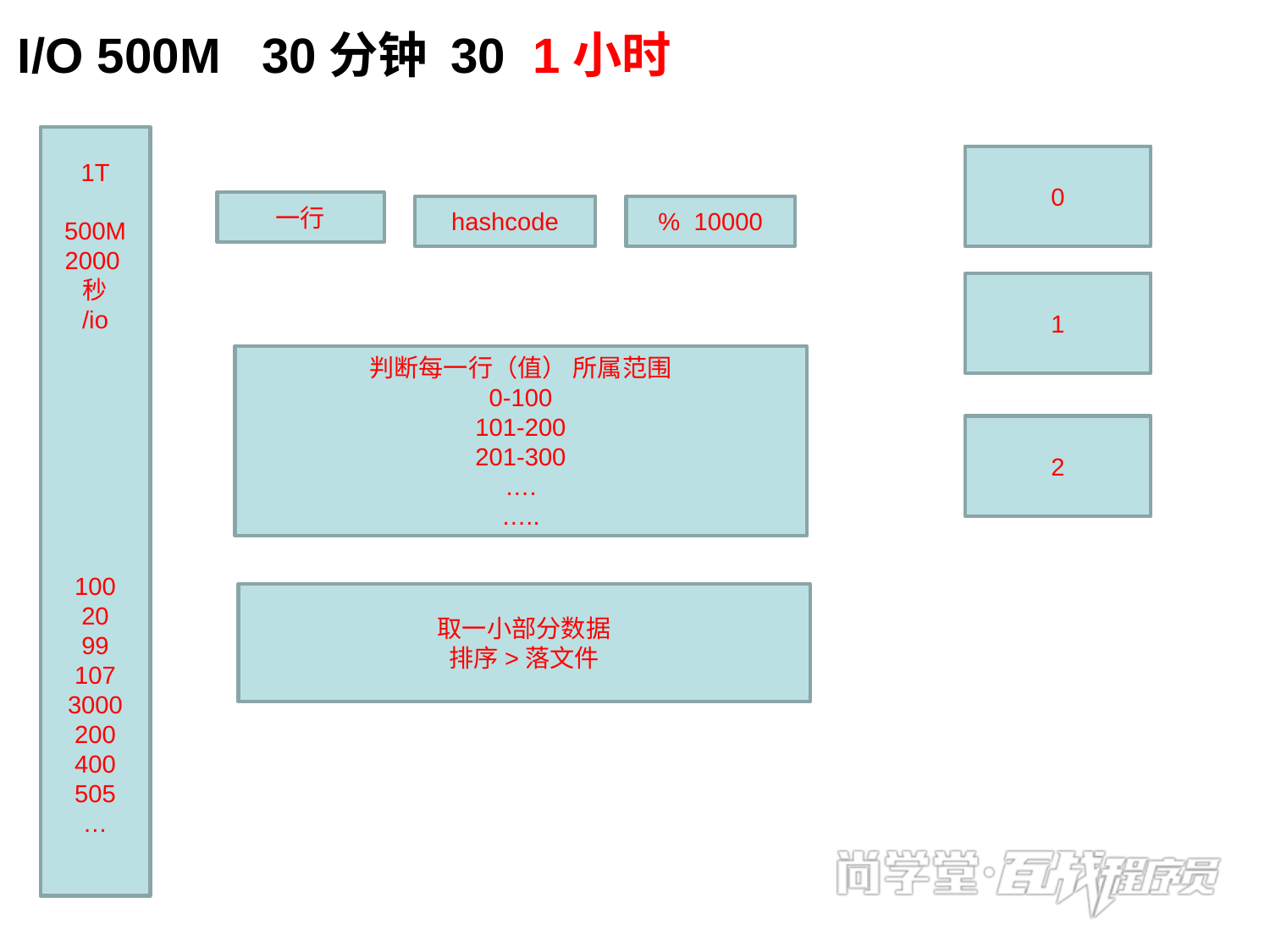

# I/O 500M   30分钟 30  1小时
1T

500M
2000秒
/io

100
20
99
107
3000
200
400
505
…

0
一行
hashcode
%  10000
1
判断每一行（值） 所属范围
0-100
101-200
201-300
….
…..
2
取一小部分数据
排序>落文件